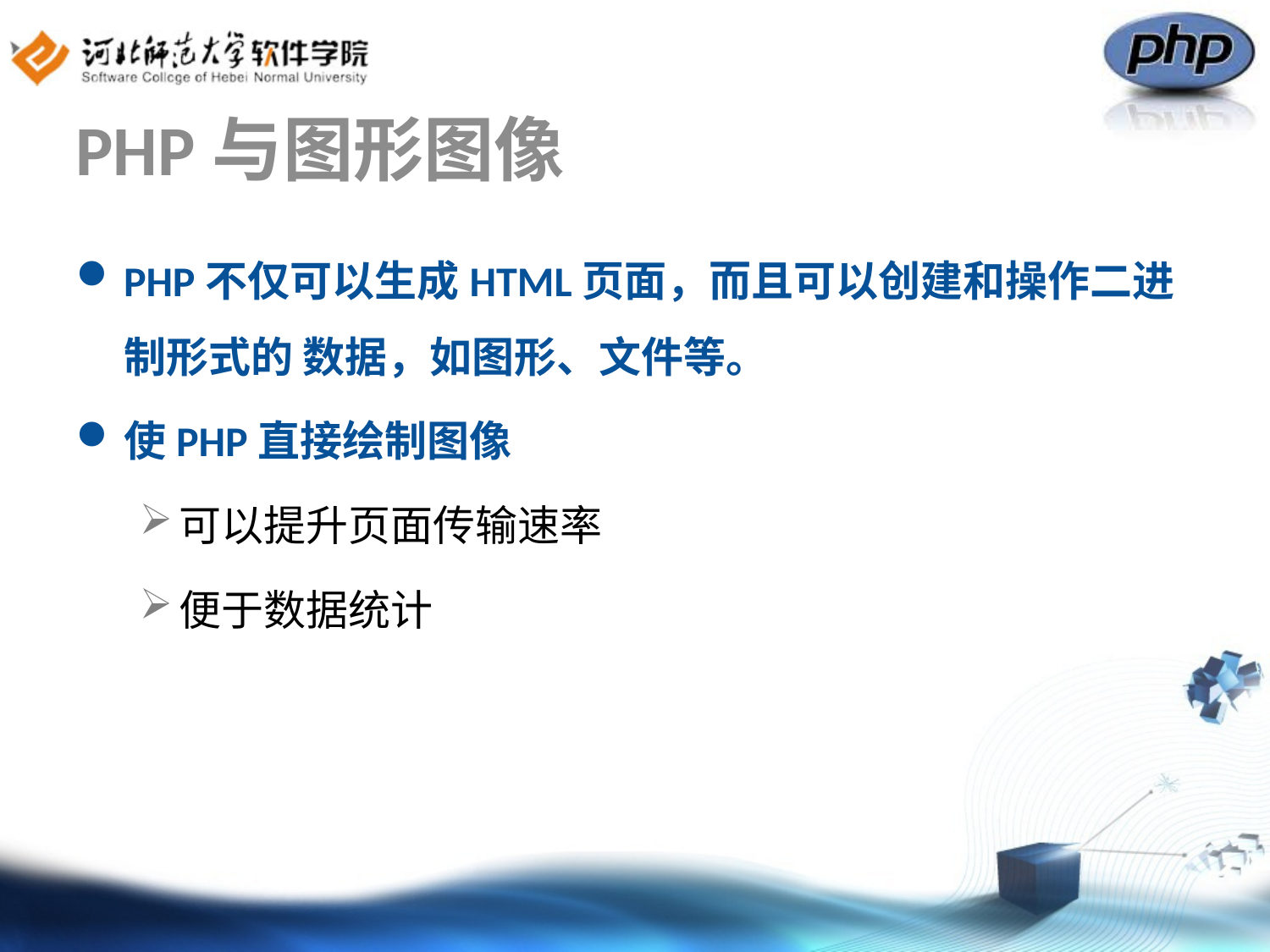

# PHP与图形图像
PHP不仅可以生成HTML页面，而且可以创建和操作二进制形式的 数据，如图形、文件等。
使PHP直接绘制图像
可以提升页面传输速率
便于数据统计